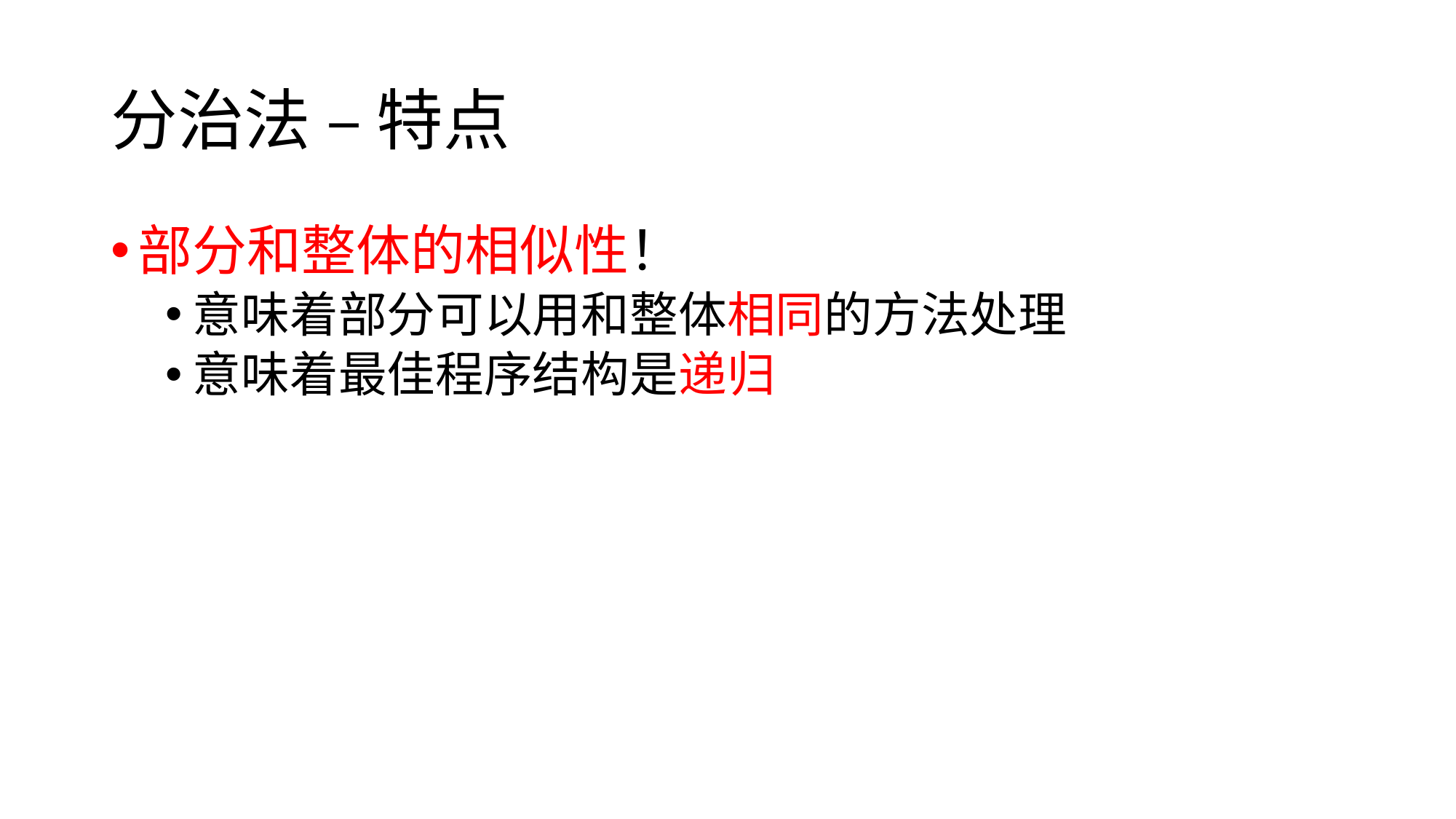

# 分治法 – 特点
部分和整体的相似性！
意味着部分可以用和整体相同的方法处理
意味着最佳程序结构是递归